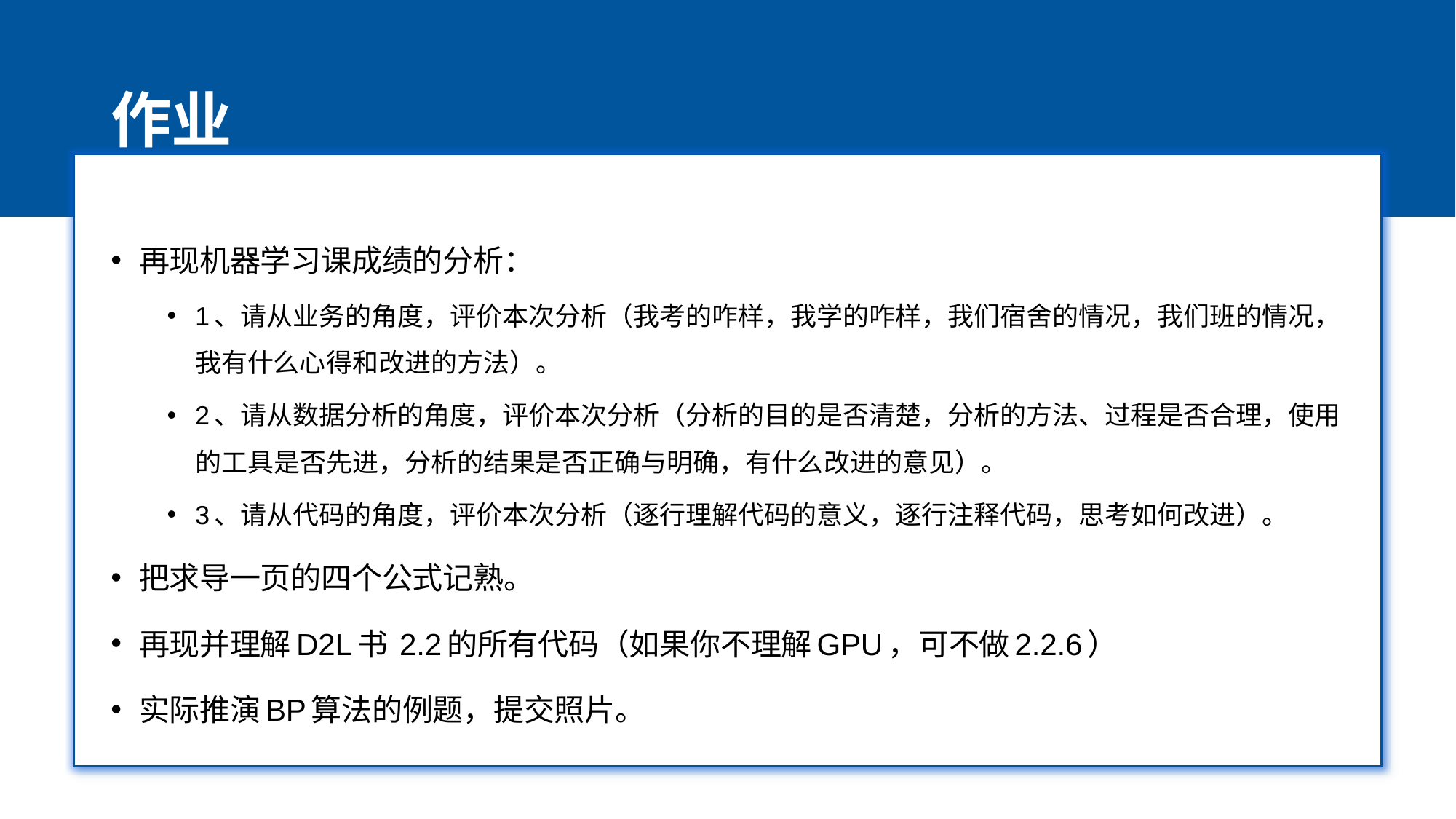

# 作业
再现机器学习课成绩的分析：
1、请从业务的角度，评价本次分析（我考的咋样，我学的咋样，我们宿舍的情况，我们班的情况，我有什么心得和改进的方法）。
2、请从数据分析的角度，评价本次分析（分析的目的是否清楚，分析的方法、过程是否合理，使用的工具是否先进，分析的结果是否正确与明确，有什么改进的意见）。
3、请从代码的角度，评价本次分析（逐行理解代码的意义，逐行注释代码，思考如何改进）。
把求导一页的四个公式记熟。
再现并理解D2L书 2.2的所有代码（如果你不理解GPU，可不做2.2.6）
实际推演BP算法的例题，提交照片。